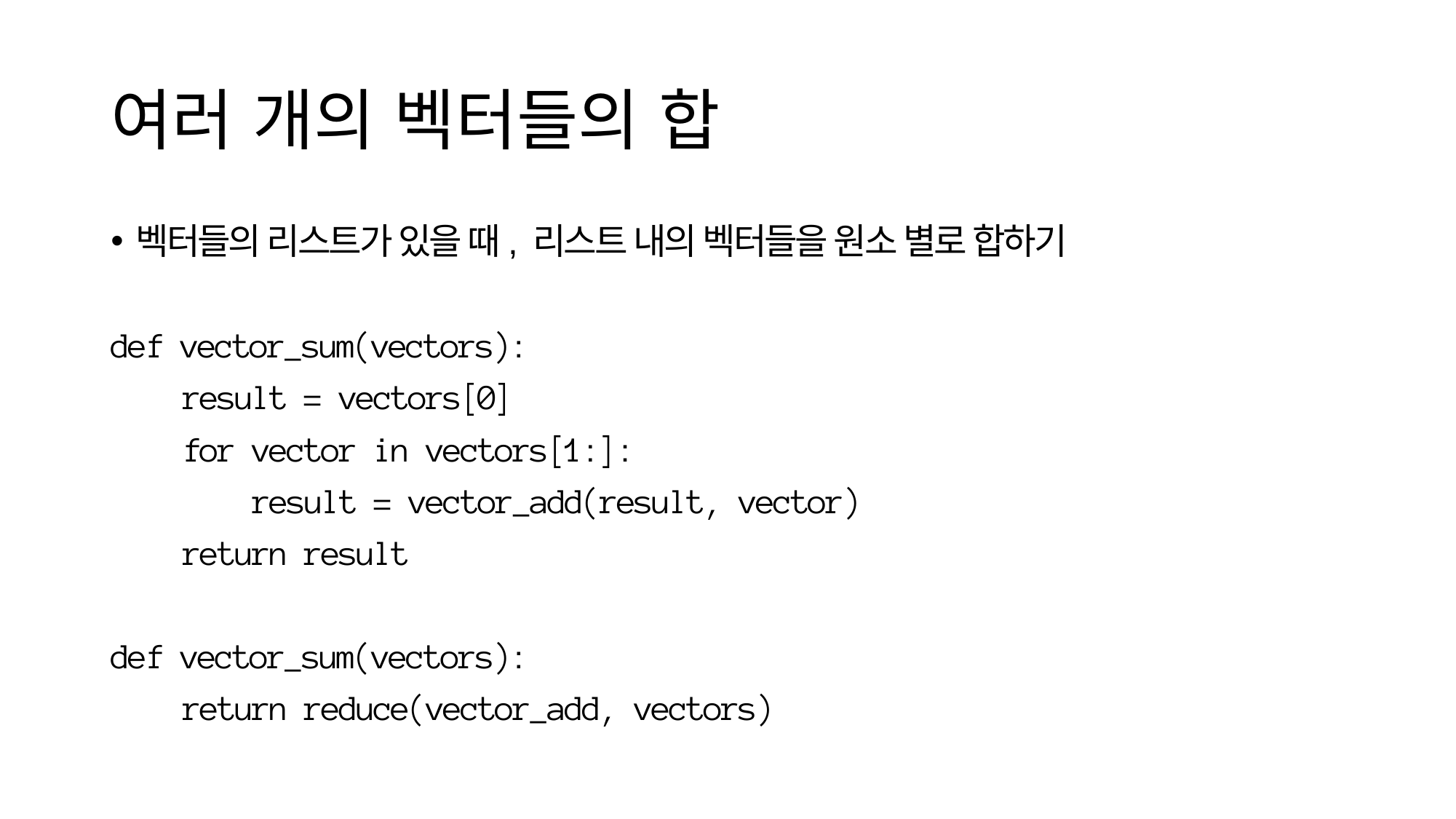

# 여러 개의 벡터들의 합
벡터들의 리스트가 있을 때, 리스트 내의 벡터들을 원소 별로 합하기

def vector_sum(vectors):
    result = vectors[0]
    for vector in vectors[1:]:
        result = vector_add(result, vector)
    return result

def vector_sum(vectors):
    return reduce(vector_add, vectors)